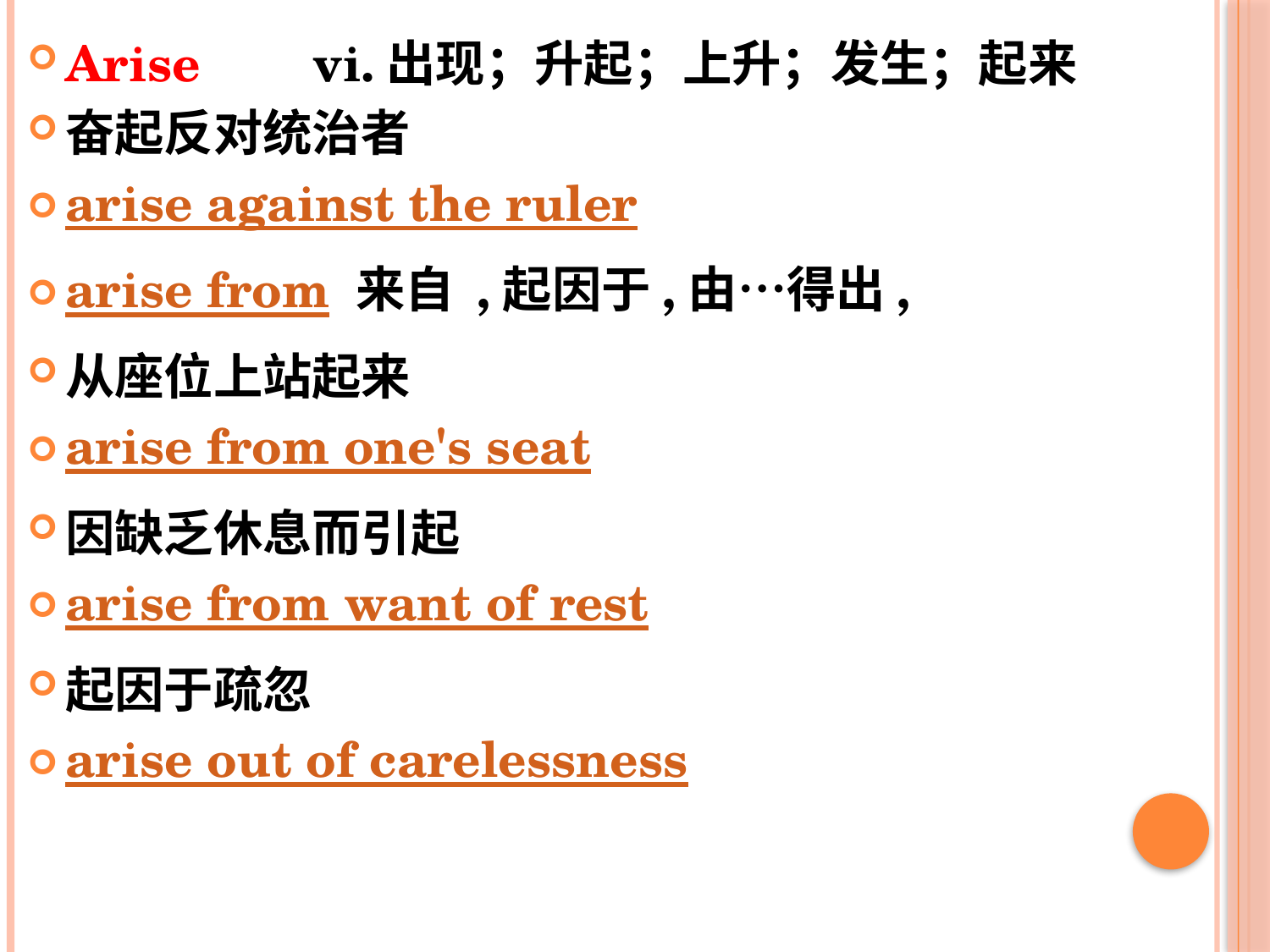

Arise  　 vi.出现；升起；上升；发生；起来
奋起反对统治者
arise against the ruler
arise from 来自 ,起因于,由…得出,
从座位上站起来
arise from one's seat
因缺乏休息而引起
arise from want of rest
起因于疏忽
arise out of carelessness